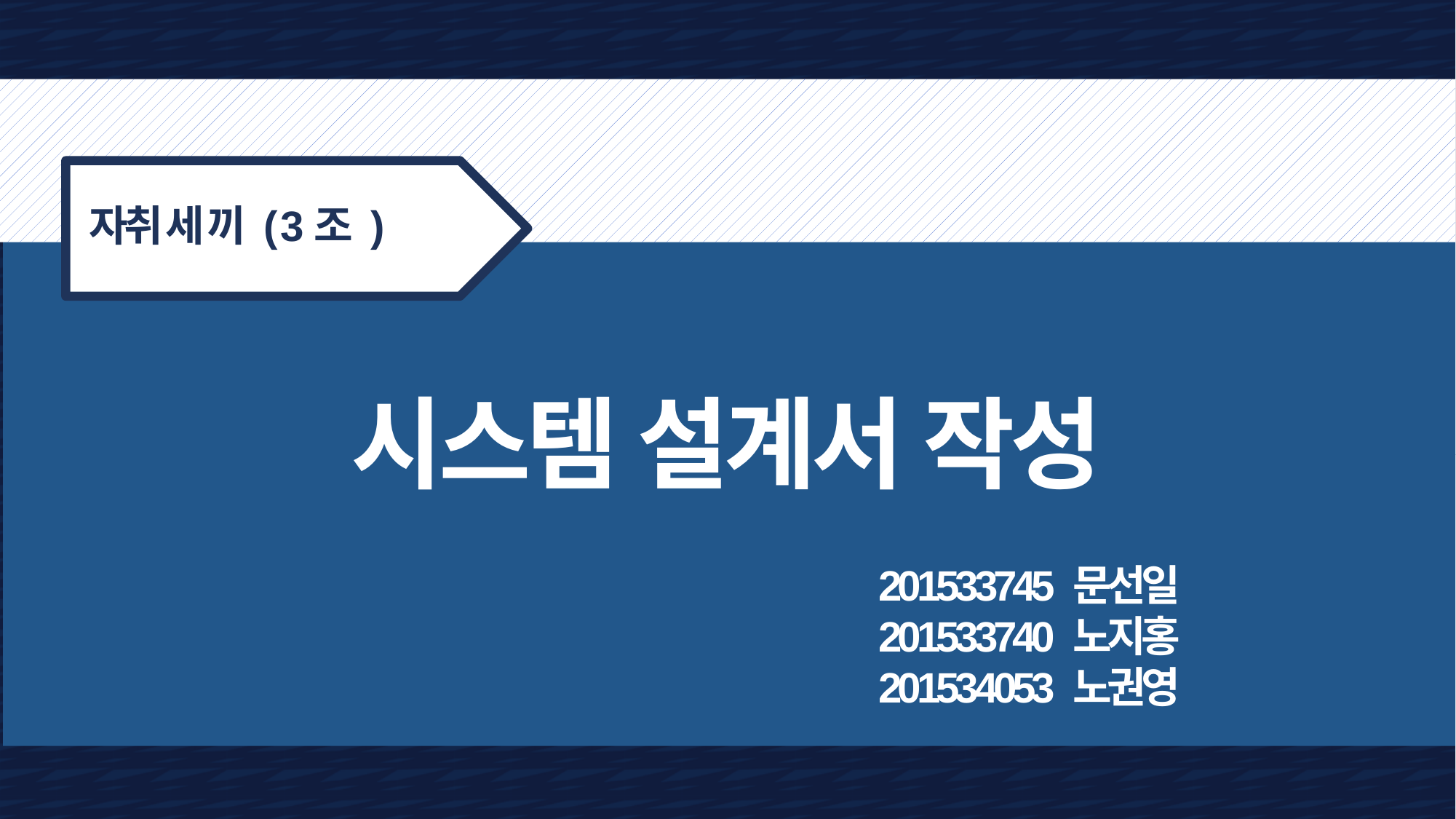

(
자취 세 끼 ( 3조 )

시스템 설계서 작성
201533745 문선일
201533740 노지홍
201534053 노권영